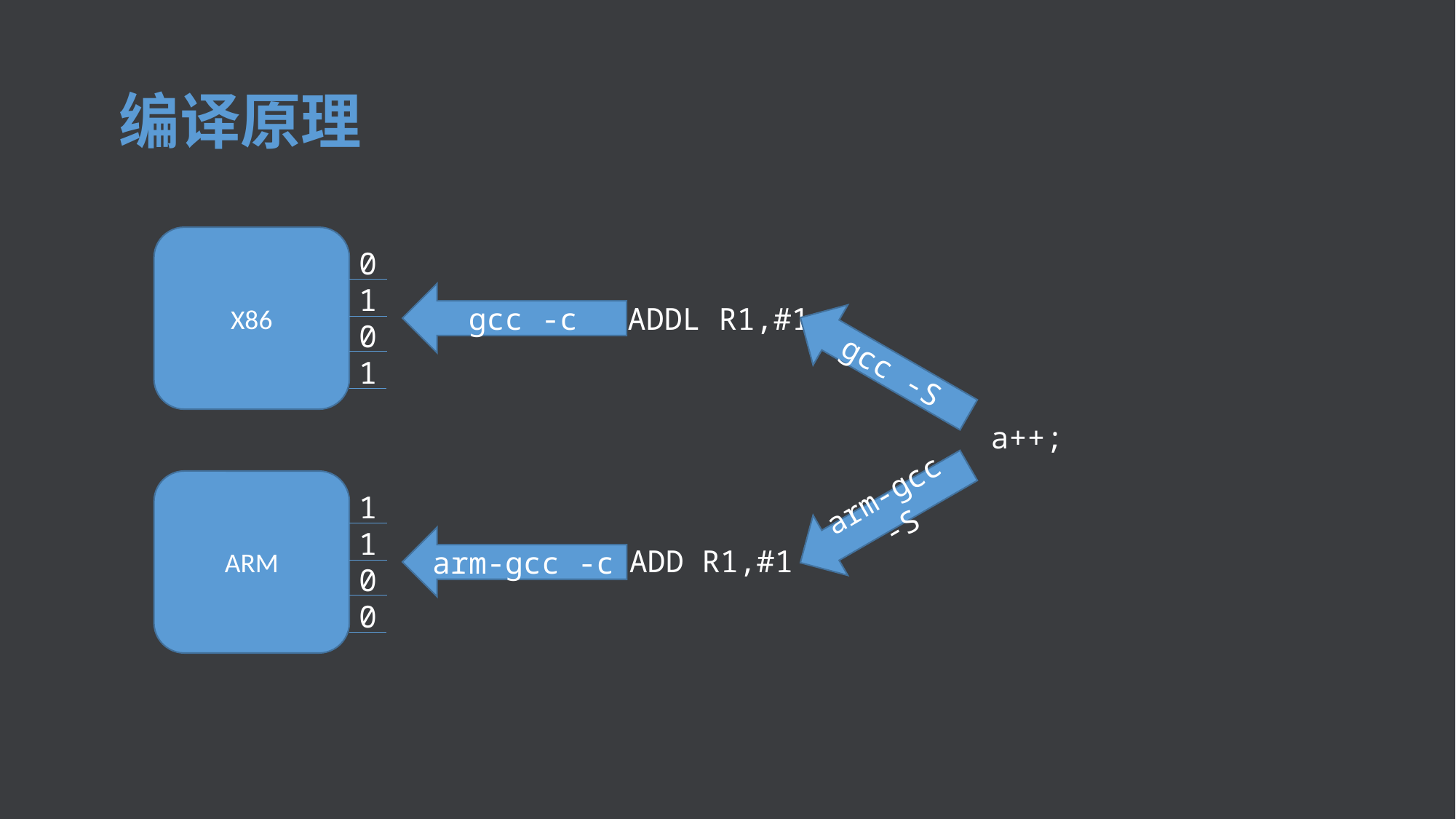

编译原理
X86
0
1
0
1
gcc -c
ADDL R1,#1
gcc -S
a++;
ARM
arm-gcc -S
1
1
0
0
arm-gcc -c
ADD R1,#1